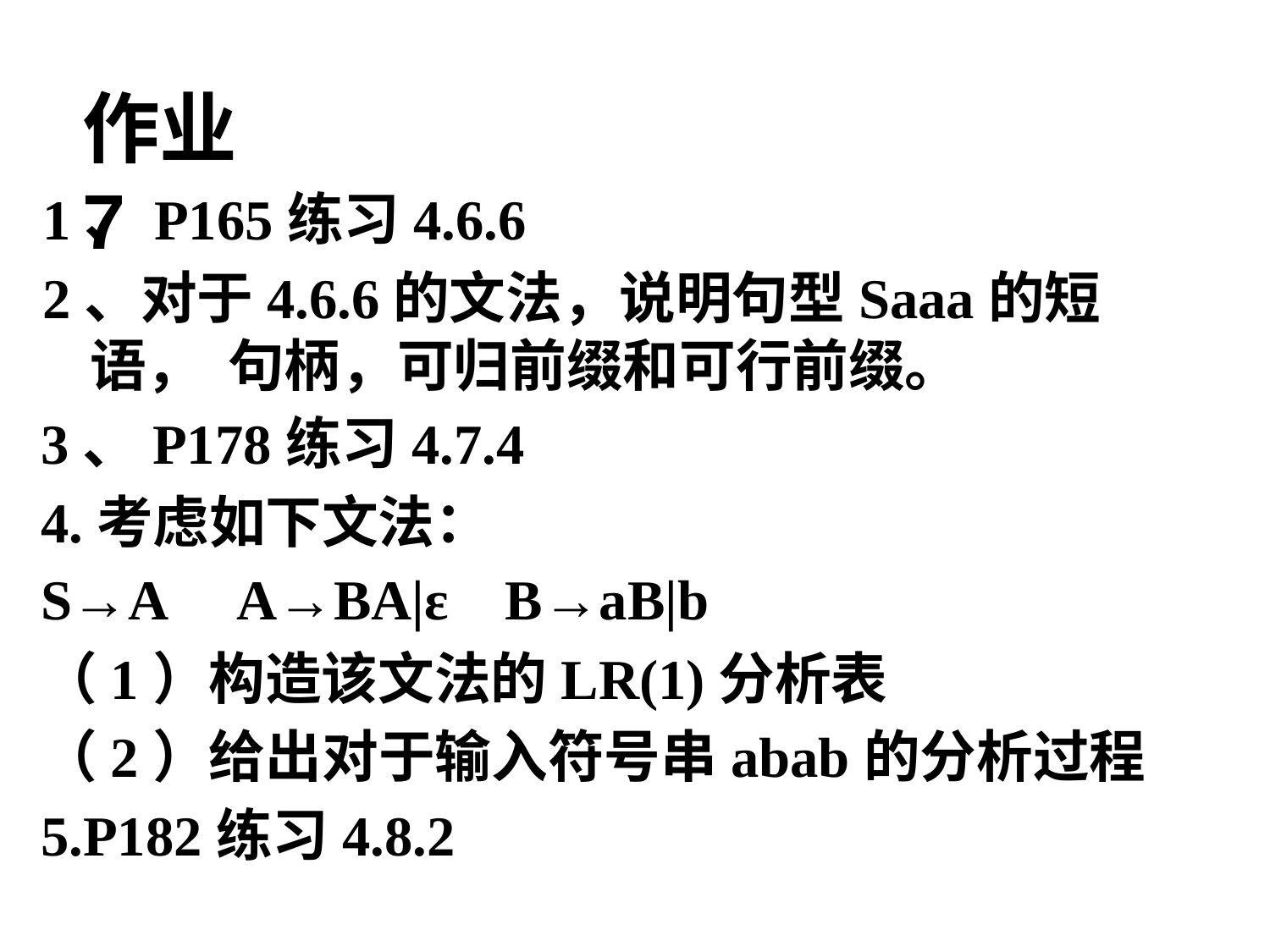

# 作业7
1、P165练习4.6.6
2、对于4.6.6的文法，说明句型Saaa的短语，  句柄，可归前缀和可行前缀。
3、P178练习4.7.4
4.考虑如下文法：
S→A	A→BA|ε	B→aB|b
（1）构造该文法的LR(1)分析表
（2）给出对于输入符号串abab的分析过程
5.P182练习4.8.2